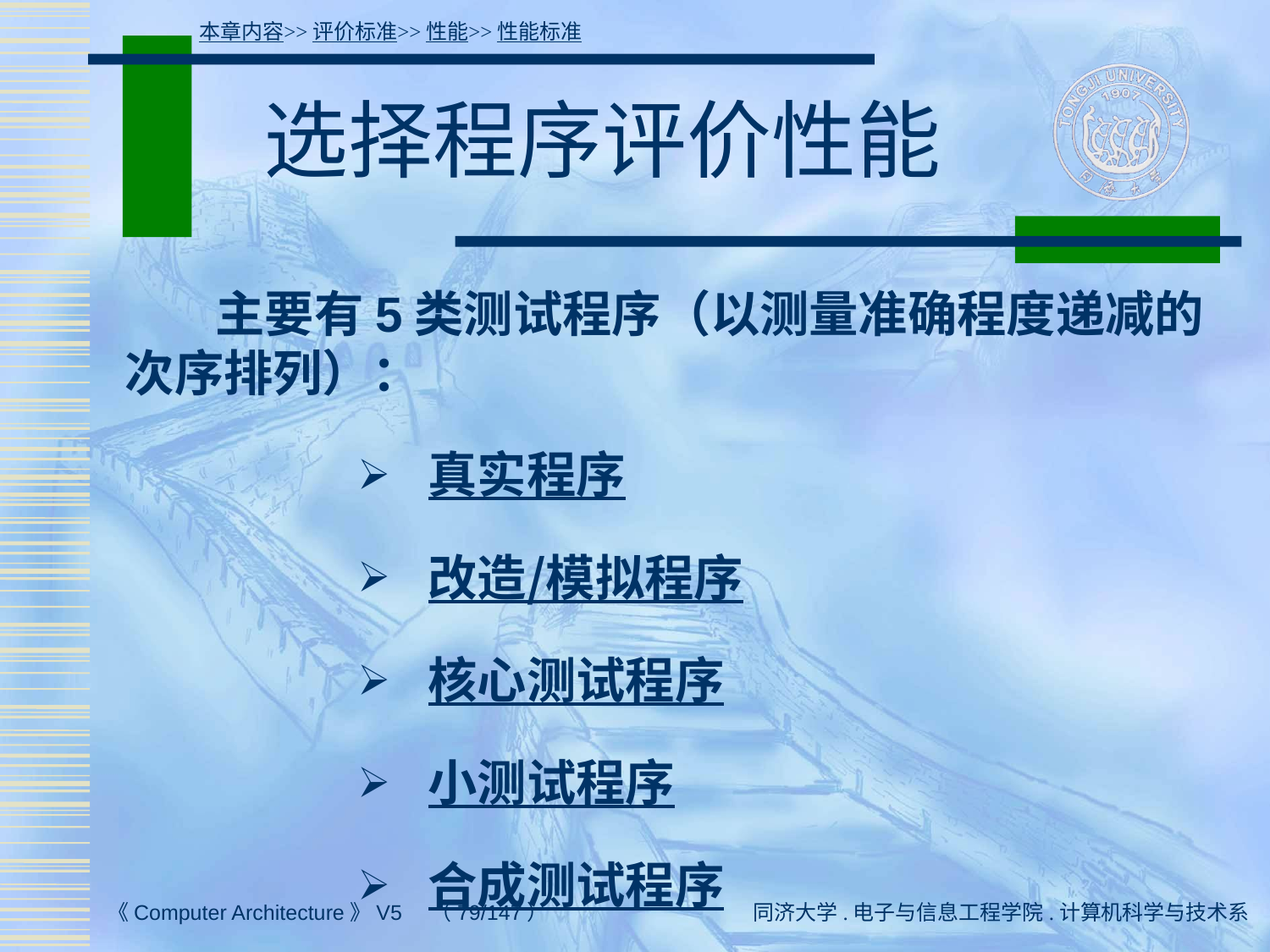

本章内容>>评价标准>>性能>>性能标准
# 选择程序评价性能
       主要有5类测试程序（以测量准确程度递减的次序排列）：
 真实程序
 改造/模拟程序
 核心测试程序
 小测试程序
 合成测试程序